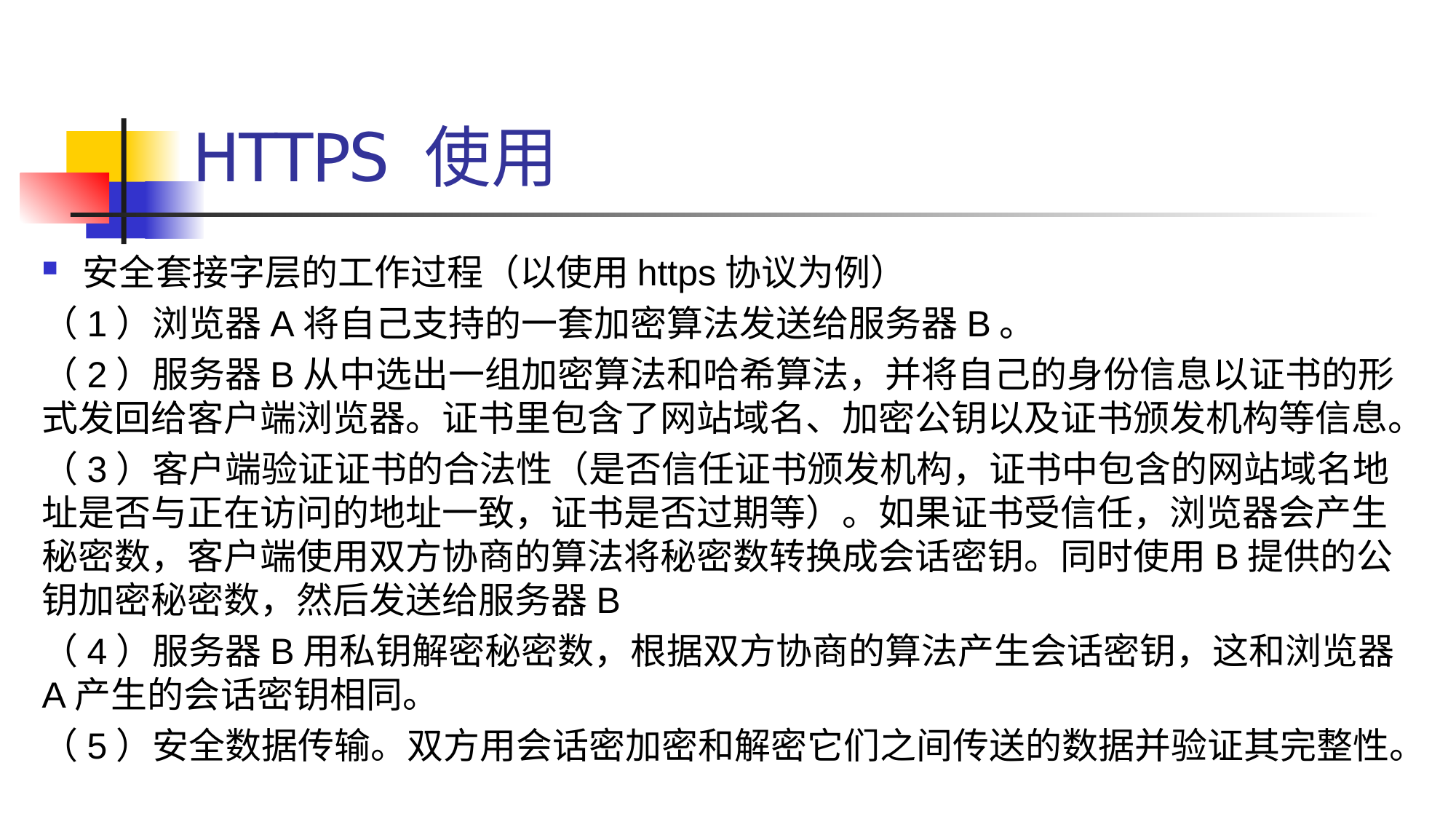

# HTTPS 使用
安全套接字层的工作过程（以使用https协议为例）
（1）浏览器A将自己支持的一套加密算法发送给服务器B。
（2）服务器B从中选出一组加密算法和哈希算法，并将自己的身份信息以证书的形式发回给客户端浏览器。证书里包含了网站域名、加密公钥以及证书颁发机构等信息。
（3）客户端验证证书的合法性（是否信任证书颁发机构，证书中包含的网站域名地址是否与正在访问的地址一致，证书是否过期等）。如果证书受信任，浏览器会产生秘密数，客户端使用双方协商的算法将秘密数转换成会话密钥。同时使用B提供的公钥加密秘密数，然后发送给服务器B
（4）服务器B用私钥解密秘密数，根据双方协商的算法产生会话密钥，这和浏览器A产生的会话密钥相同。
（5）安全数据传输。双方用会话密加密和解密它们之间传送的数据并验证其完整性。